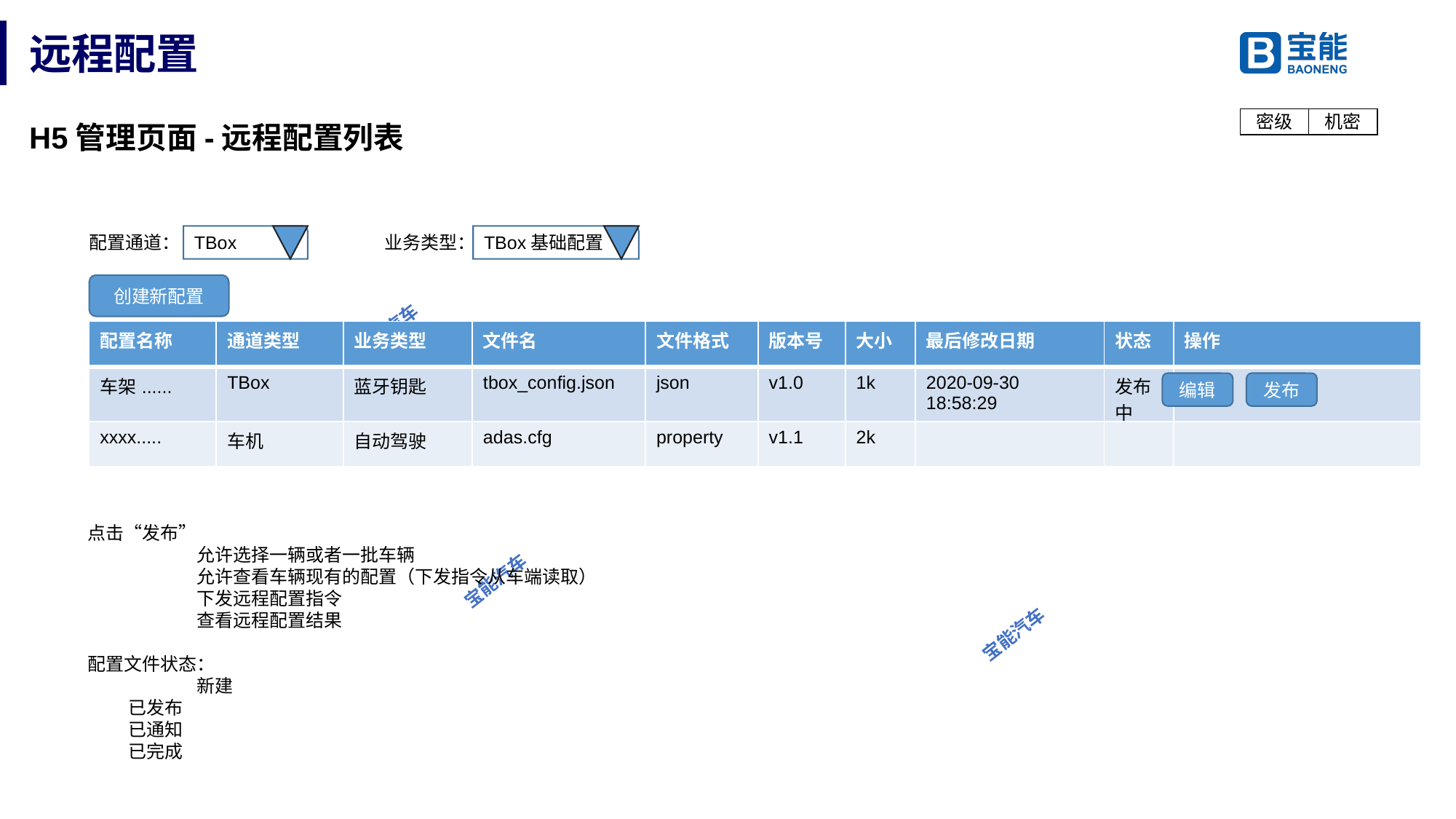

# 远程配置
H5管理页面-远程配置列表
配置通道：
TBox

业务类型：
TBox基础配置

创建新配置
| 配置名称 | 通道类型 | 业务类型 | 文件名 | 文件格式 | 版本号 | 大小 | 最后修改日期 | 状态 | 操作 |
| --- | --- | --- | --- | --- | --- | --- | --- | --- | --- |
| 车架...... | TBox | 蓝牙钥匙 | tbox\_config.json | json | v1.0 | 1k | 2020-09-30 18:58:29 | 发布中 |  |
| xxxx..... | 车机 | 自动驾驶 | adas.cfg | property | v1.1 | 2k |  |  |  |
编辑
发布
点击“发布”
	允许选择一辆或者一批车辆
	允许查看车辆现有的配置（下发指令从车端读取）
	下发远程配置指令
	查看远程配置结果

配置文件状态：
	新建
         已发布
         已通知
         已完成
6